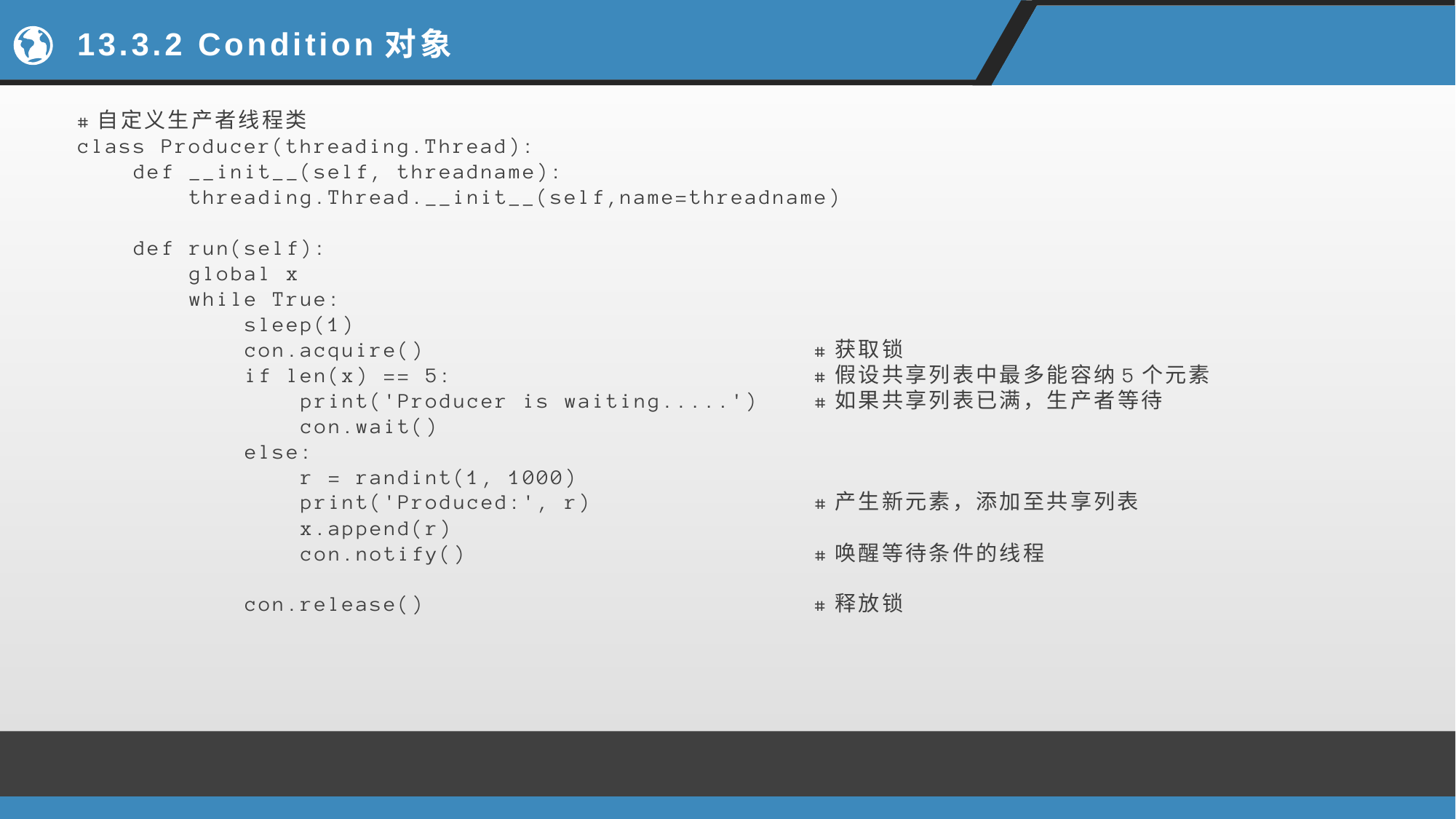

# 13.3.2 Condition对象

#自定义生产者线程类
class Producer(threading.Thread):
    def __init__(self, threadname):
        threading.Thread.__init__(self,name=threadname)

    def run(self):
        global x
        while True:
            sleep(1)
            con.acquire()                            #获取锁
            if len(x) == 5:                          #假设共享列表中最多能容纳5个元素
                print('Producer is waiting.....')    #如果共享列表已满，生产者等待
                con.wait()
            else:
                r = randint(1, 1000)
                print('Produced:', r)                #产生新元素，添加至共享列表
                x.append(r)
                con.notify()                         #唤醒等待条件的线程

            con.release()                            #释放锁